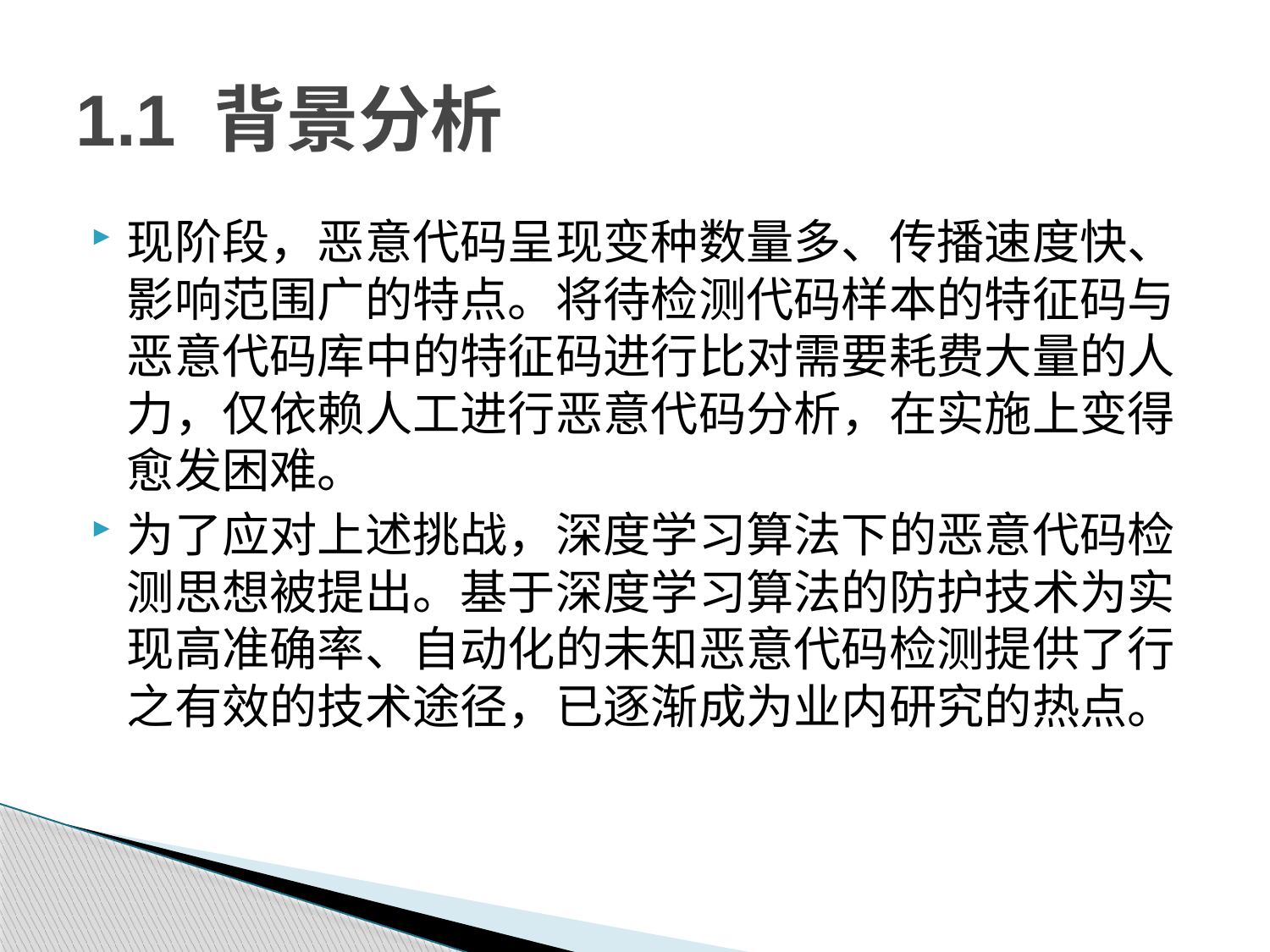

# 1.1 背景分析
现阶段，恶意代码呈现变种数量多、传播速度快、影响范围广的特点。将待检测代码样本的特征码与恶意代码库中的特征码进行比对需要耗费大量的人力，仅依赖人工进行恶意代码分析，在实施上变得愈发困难。
为了应对上述挑战，深度学习算法下的恶意代码检测思想被提出。基于深度学习算法的防护技术为实现高准确率、自动化的未知恶意代码检测提供了行之有效的技术途径，已逐渐成为业内研究的热点。